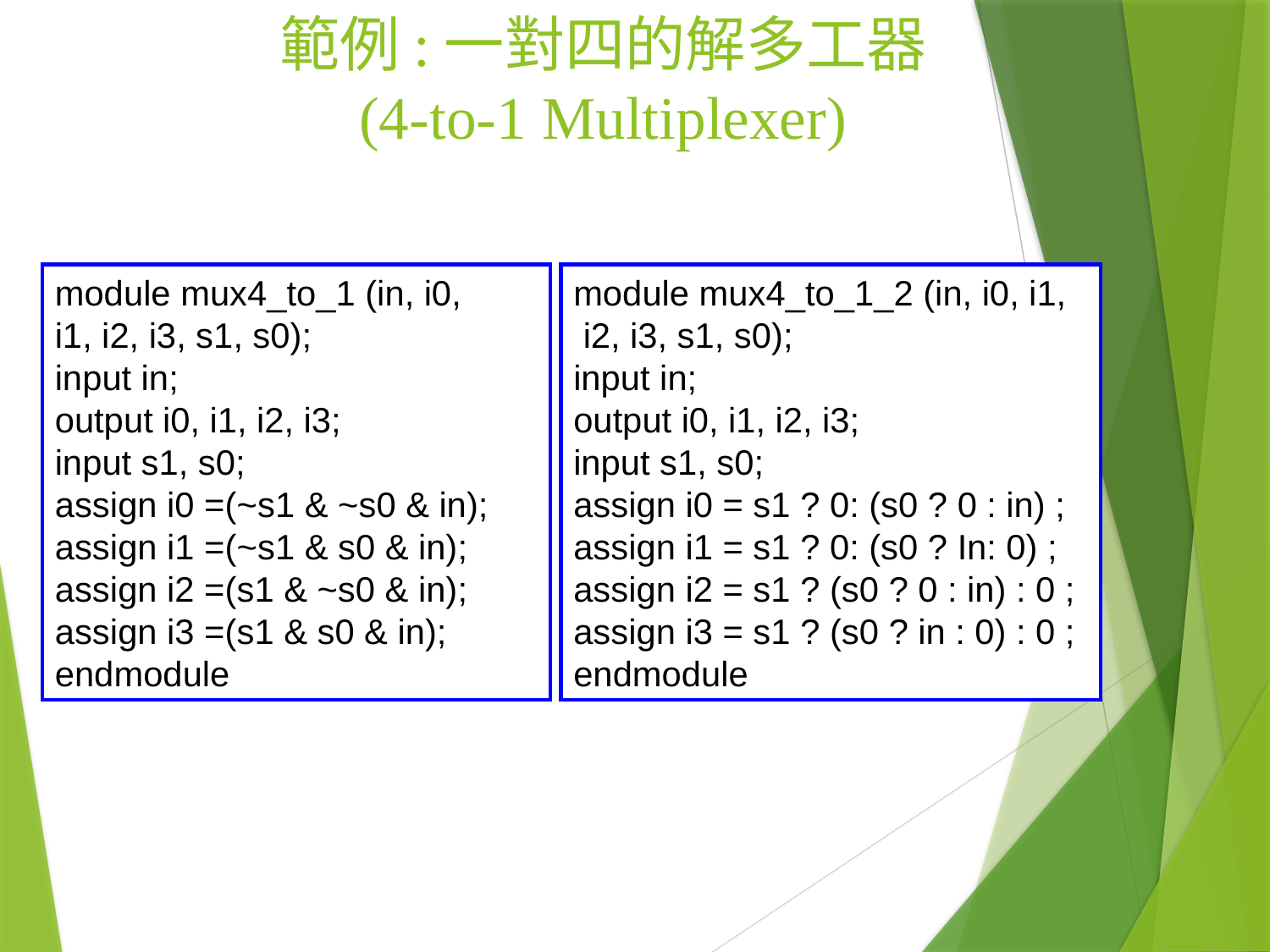

# 範例:一對四的解多工器 (4-to-1 Multiplexer)
module mux4_to_1 (in, i0,
i1, i2, i3, s1, s0);
input in;
output i0, i1, i2, i3;
input s1, s0;
assign i0 =(~s1 & ~s0 & in);
assign i1 =(~s1 & s0 & in);
assign i2 =(s1 & ~s0 & in);
assign i3 =(s1 & s0 & in);
endmodule
module mux4_to_1_2 (in, i0, i1,
 i2, i3, s1, s0);
input in;
output i0, i1, i2, i3;
input s1, s0;
assign i0 = s1 ? 0: (s0 ? 0 : in) ;
assign i1 = s1 ? 0: (s0 ? In: 0) ;
assign i2 = s1 ? (s0 ? 0 : in) : 0 ;
assign i3 = s1 ? (s0 ? in : 0) : 0 ;
endmodule